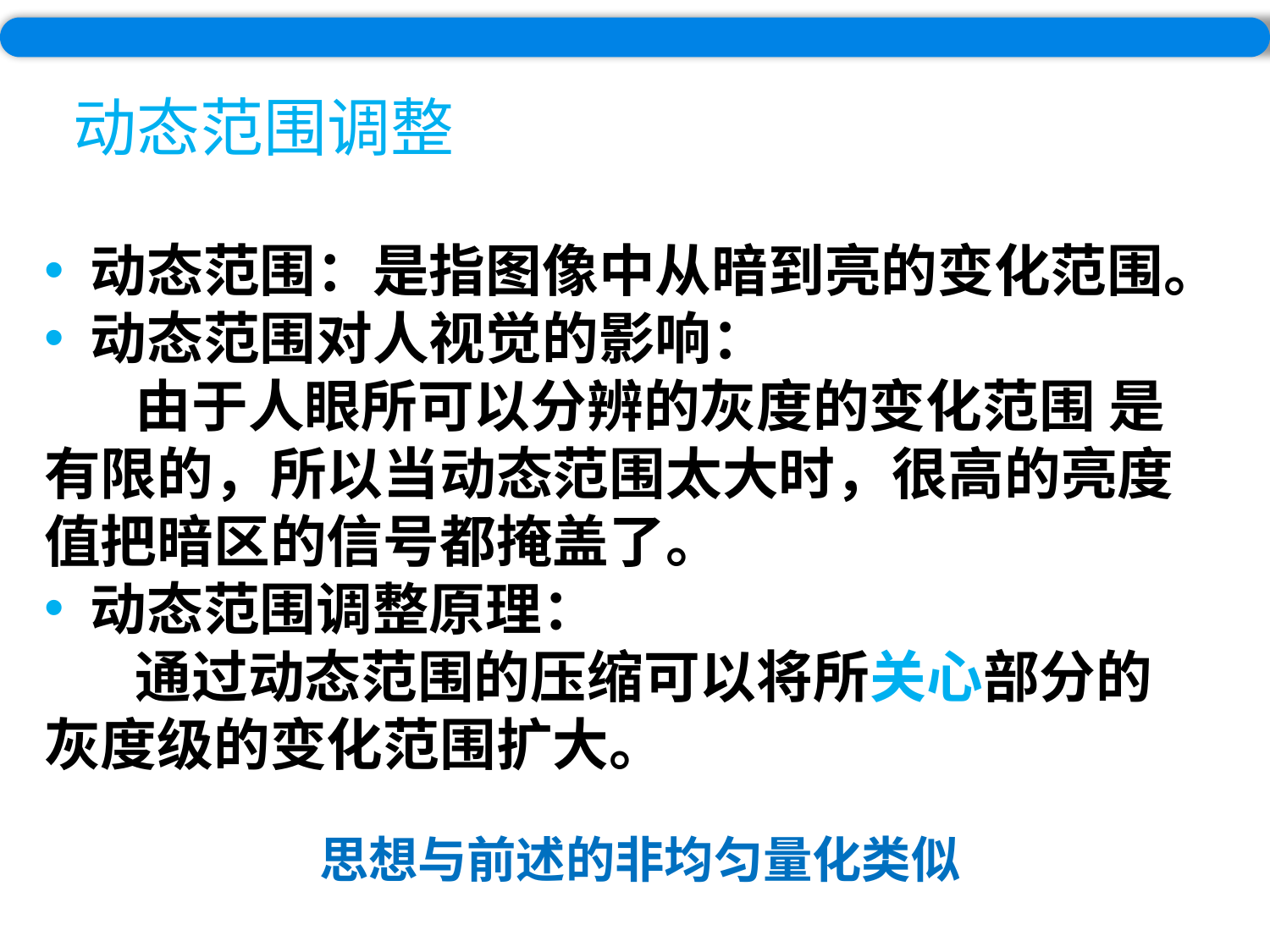

动态范围调整

 动态范围：是指图像中从暗到亮的变化范围。
 动态范围对人视觉的影响：
      由于人眼所可以分辨的灰度的变化范围 是有限的，所以当动态范围太大时，很高的亮度值把暗区的信号都掩盖了。
 动态范围调整原理：
      通过动态范围的压缩可以将所关心部分的灰度级的变化范围扩大。
思想与前述的非均匀量化类似